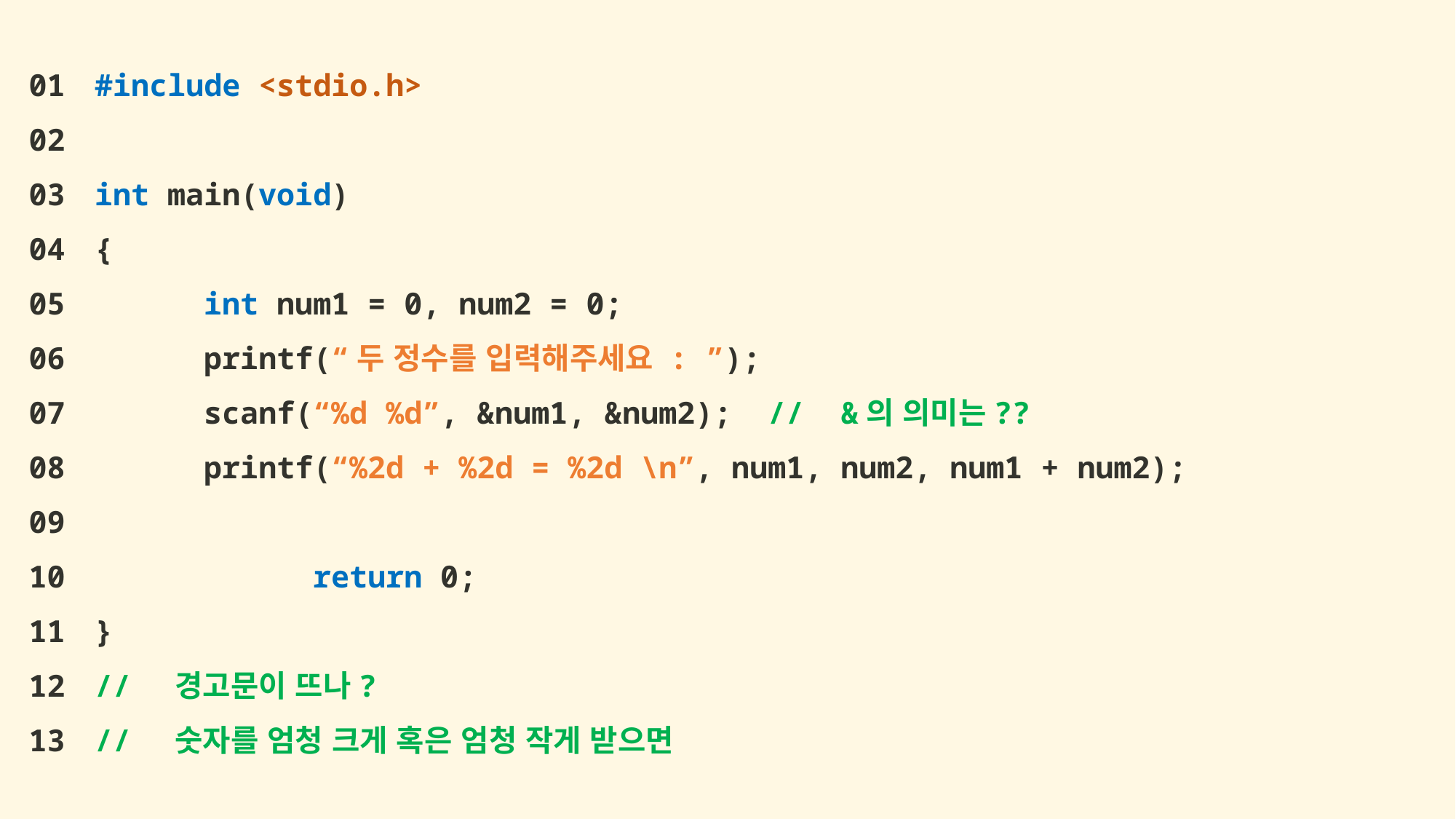

01
02
03
04
05
06
07
08
09
10
11
12
13
#include <stdio.h>

int main(void)
{
	int num1 = 0, num2 = 0;
	printf(“두 정수를 입력해주세요 : ”);
	scanf(“%d %d”, &num1, &num2);  //  &의 의미는??
	printf(“%2d + %2d = %2d \n”, num1, num2, num1 + num2);

		return 0;
}
//  경고문이 뜨나?
//  숫자를 엄청 크게 혹은 엄청 작게 받으면